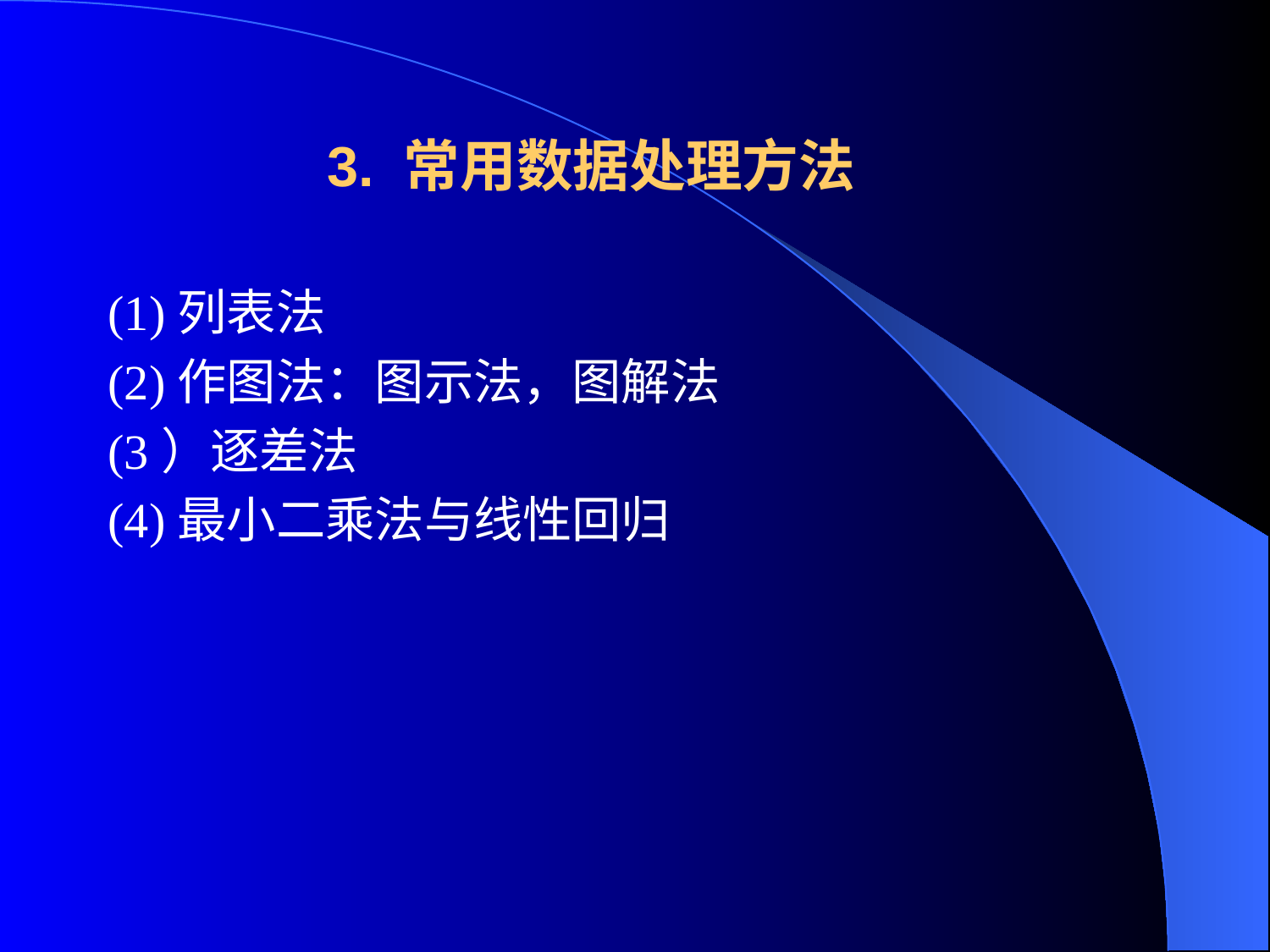

3. 常用数据处理方法
(1)列表法
(2)作图法：图示法，图解法
(3）逐差法
(4)最小二乘法与线性回归